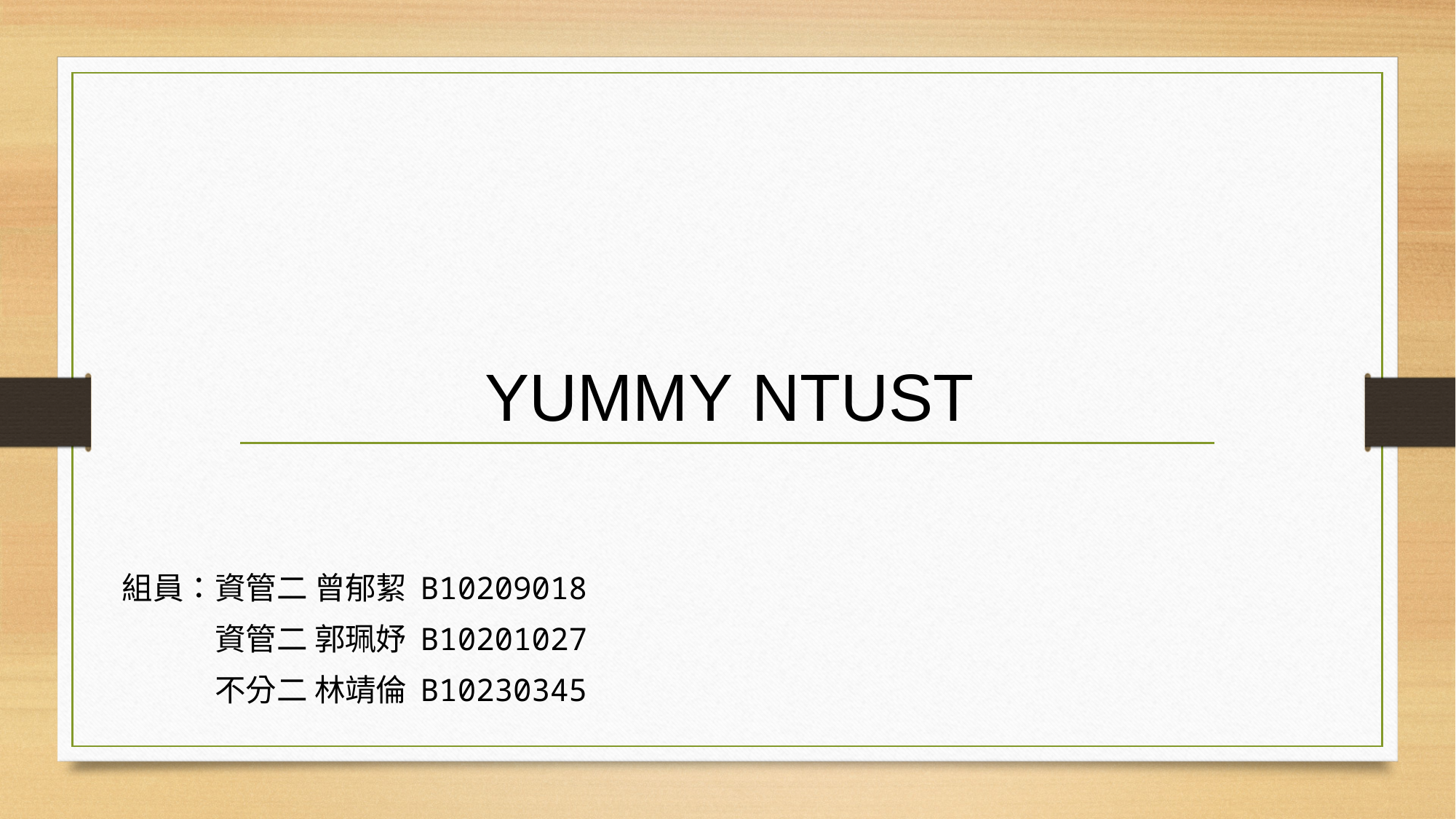

# YUMMY NTUST
組員：資管二 曾郁絜 B10209018
　　　資管二 郭珮妤 B10201027
　　　不分二 林靖倫 B10230345